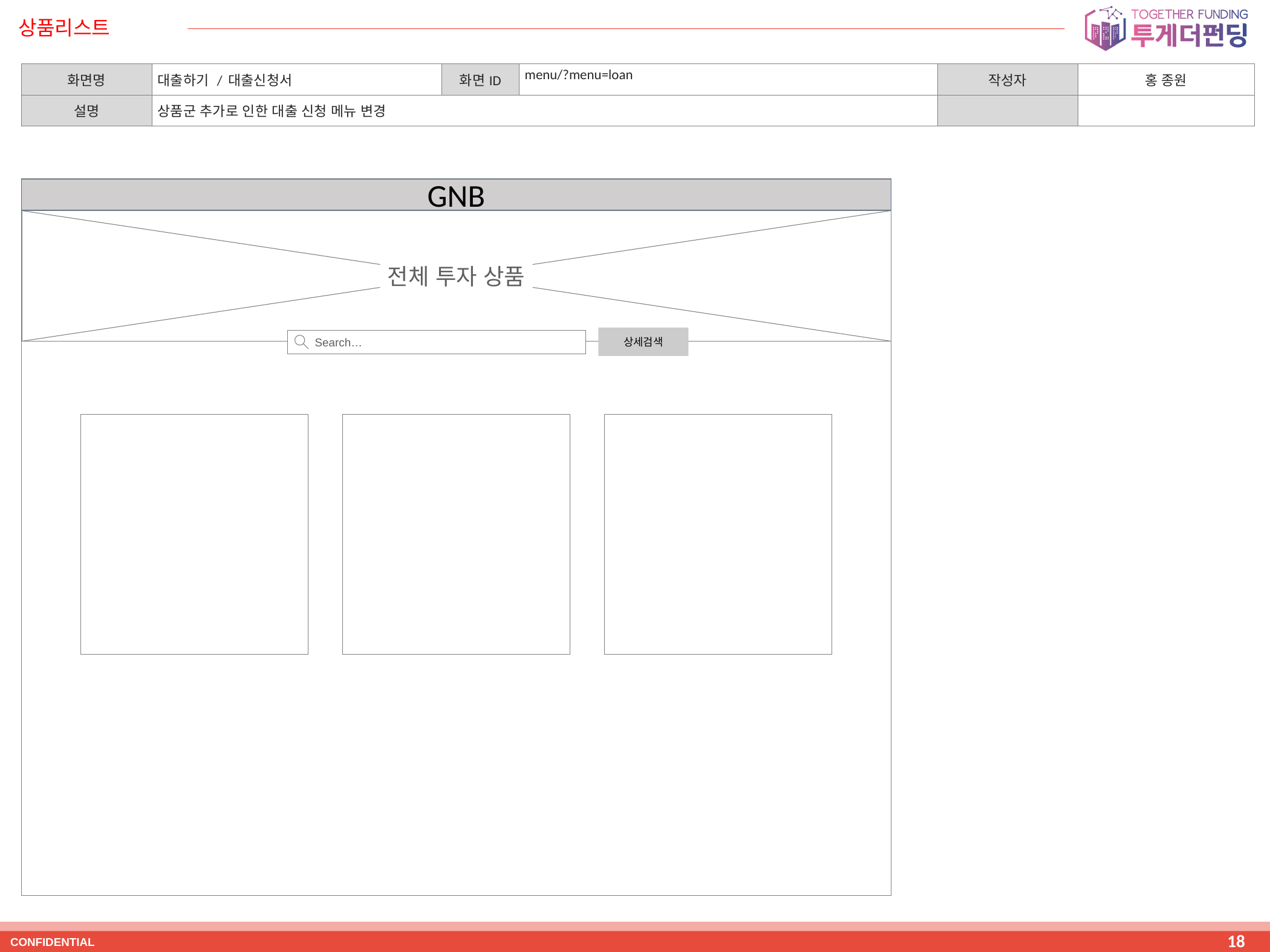

# 상품리스트
| 화면명 | 대출하기 / 대출신청서 | 화면ID | menu/?menu=loan | 작성자 | 홍 종원 |
| --- | --- | --- | --- | --- | --- |
| 설명 | 상품군 추가로 인한 대출 신청 메뉴 변경 |  |  |  |  |

GNB

전체 투자 상품
상세검색
Search…

18